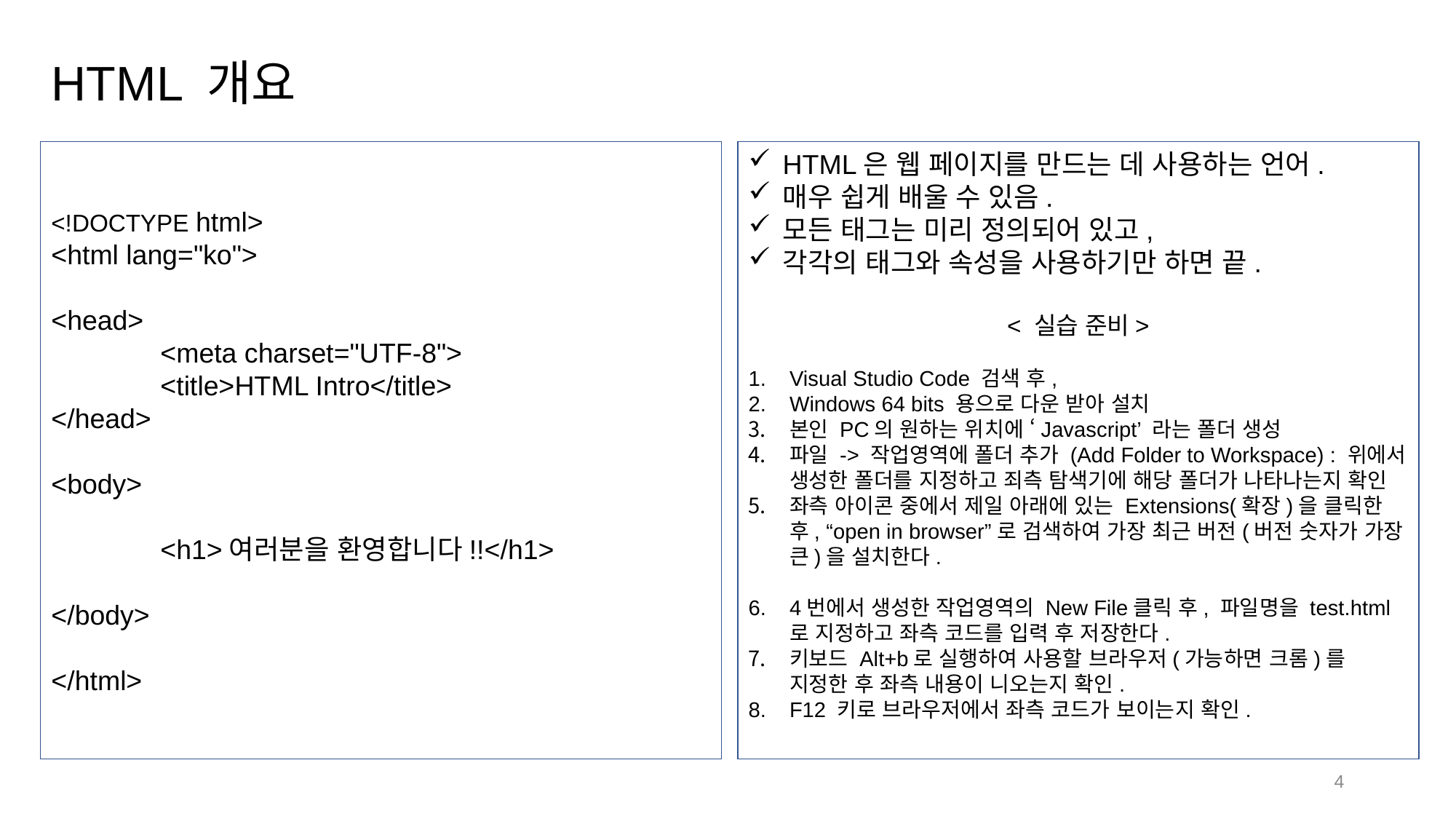

# HTML 개요
<!DOCTYPE html>
<html lang="ko">

<head>
	<meta charset="UTF-8">
	<title>HTML Intro</title>
</head>

<body>

	<h1>여러분을 환영합니다!!</h1>

</body>

</html>
HTML은 웹 페이지를 만드는 데 사용하는 언어.
매우 쉽게 배울 수 있음.
모든 태그는 미리 정의되어 있고,
각각의 태그와 속성을 사용하기만 하면 끝.

< 실습 준비>

Visual Studio Code 검색 후,
Windows 64 bits 용으로 다운 받아 설치
본인 PC의 원하는 위치에 ‘Javascript’ 라는 폴더 생성
파일 -> 작업영역에 폴더 추가 (Add Folder to Workspace) : 위에서 생성한 폴더를 지정하고 죄측 탐색기에 해당 폴더가 나타나는지 확인
좌측 아이콘 중에서 제일 아래에 있는 Extensions(확장)을 클릭한 후, “open in browser”로 검색하여 가장 최근 버전(버전 숫자가 가장 큰)을 설치한다.

4번에서 생성한 작업영역의 New File클릭 후, 파일명을 test.html로 지정하고 좌측 코드를 입력 후 저장한다.
키보드 Alt+b로 실행하여 사용할 브라우저(가능하면 크롬)를 지정한 후 좌측 내용이 니오는지 확인.
F12 키로 브라우저에서 좌측 코드가 보이는지 확인.

4